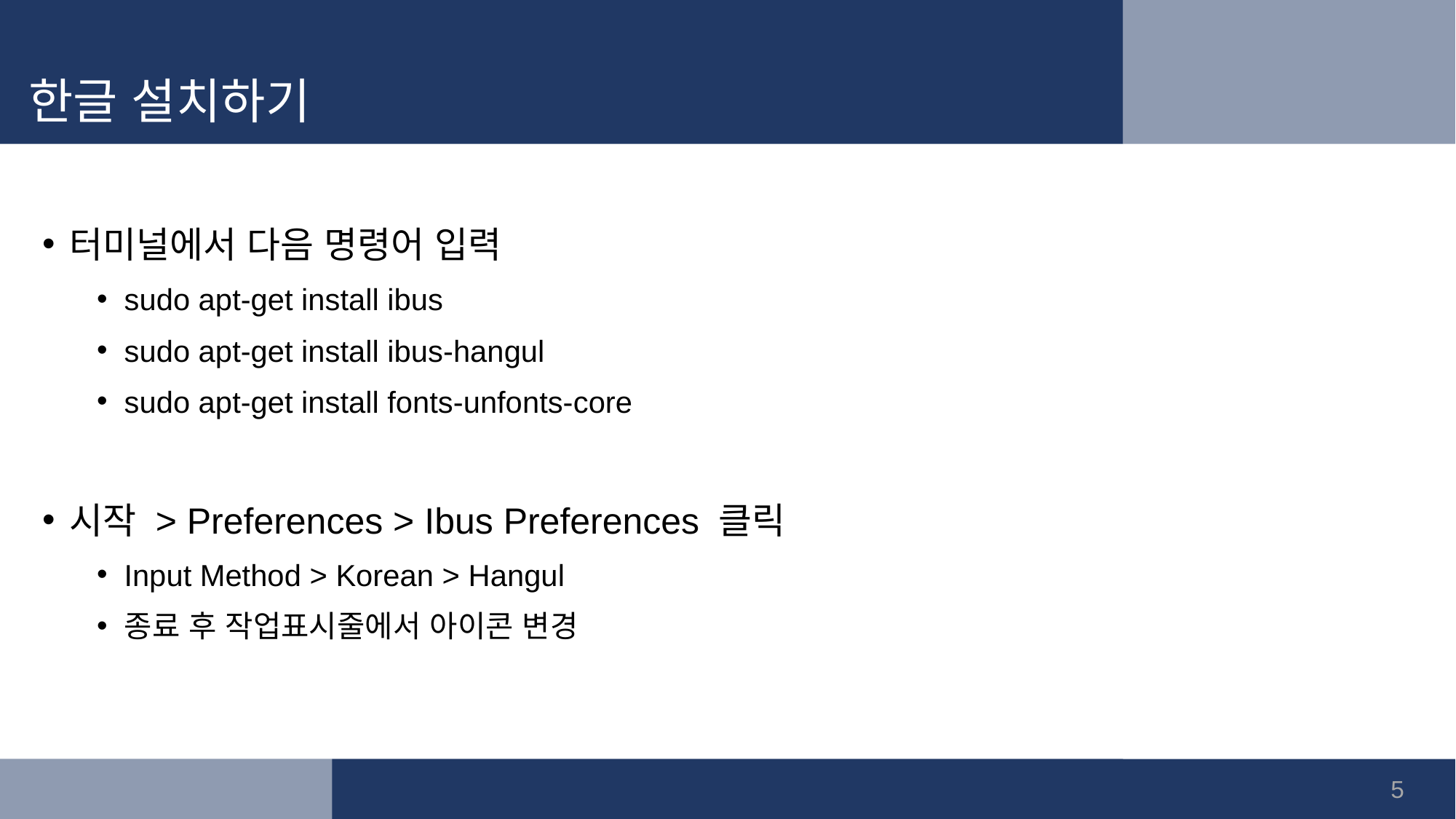

# 한글 설치하기
터미널에서 다음 명령어 입력
sudo apt-get install ibus
sudo apt-get install ibus-hangul
sudo apt-get install fonts-unfonts-core

시작 > Preferences > Ibus Preferences 클릭
Input Method > Korean > Hangul
종료 후 작업표시줄에서 아이콘 변경
5